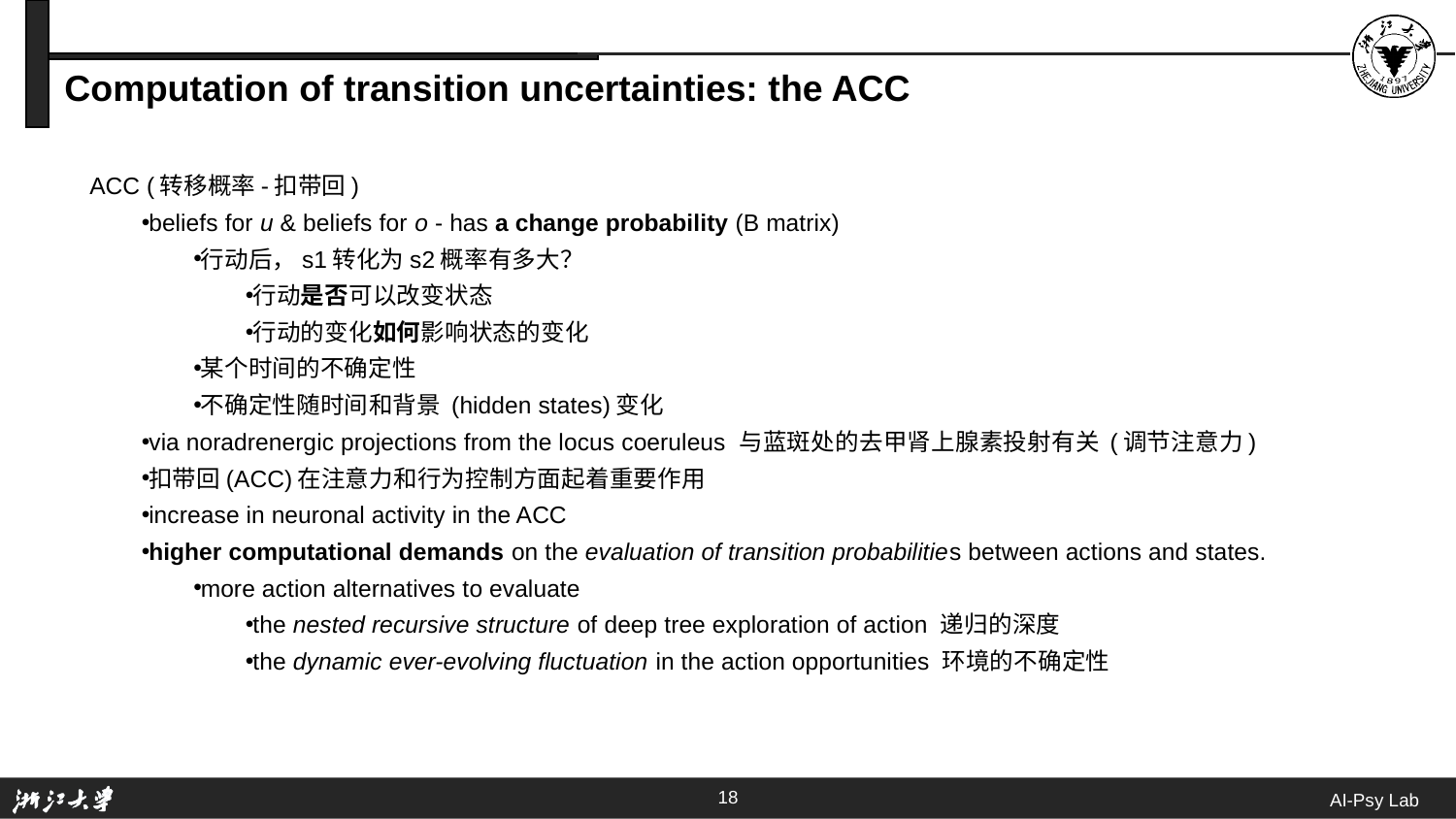

# Computation of transition uncertainties: the ACC
ACC (转移概率-扣带回)
beliefs for u & beliefs for o - has a change probability (B matrix)
行动后，s1转化为s2概率有多大？
行动是否可以改变状态
行动的变化如何影响状态的变化
某个时间的不确定性
不确定性随时间和背景 (hidden states)变化
via noradrenergic projections from the locus coeruleus 与蓝斑处的去甲肾上腺素投射有关 (调节注意力)
扣带回(ACC)在注意力和行为控制方面起着重要作用
increase in neuronal activity in the ACC
higher computational demands on the evaluation of transition probabilities between actions and states.
more action alternatives to evaluate
the nested recursive structure of deep tree exploration of action 递归的深度
the dynamic ever-evolving fluctuation in the action opportunities 环境的不确定性
18